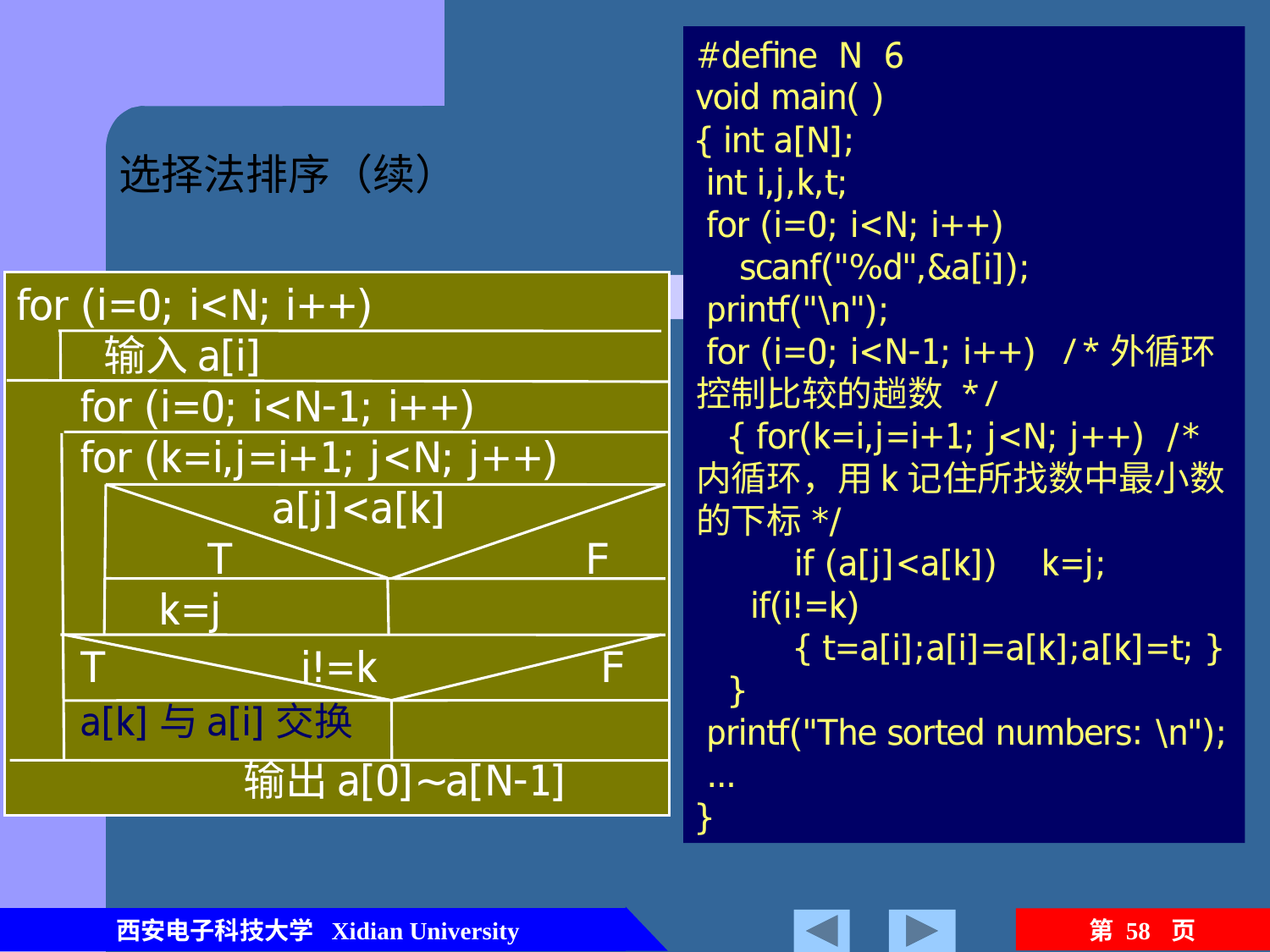

#define  N  6
void main( )
{ int a[N];
 int i,j,k,t;
 for (i=0; i<N; i++)
    scanf("%d",&a[i]);
 printf("\n");
 for (i=0; i<N-1; i++)  /*外循环控制比较的趟数 */
   { for(k=i,j=i+1; j<N; j++)  /*内循环，用k记住所找数中最小数的下标*/
         if (a[j]<a[k])    k=j;
     if(i!=k)
         { t=a[i];a[i]=a[k];a[k]=t; }
   }
 printf("The sorted numbers: \n");
 …
}
选择法排序（续）
for (i=0; i<N; i++)
        输入a[i]
for (i=0; i<N-1; i++)
for (k=i,j=i+1; j<N; j++)
     a[j]<a[k]
T                           F
      k=j
T               i!=k                 F
a[k]与a[i]交换
                输出a[0]~a[N-1]